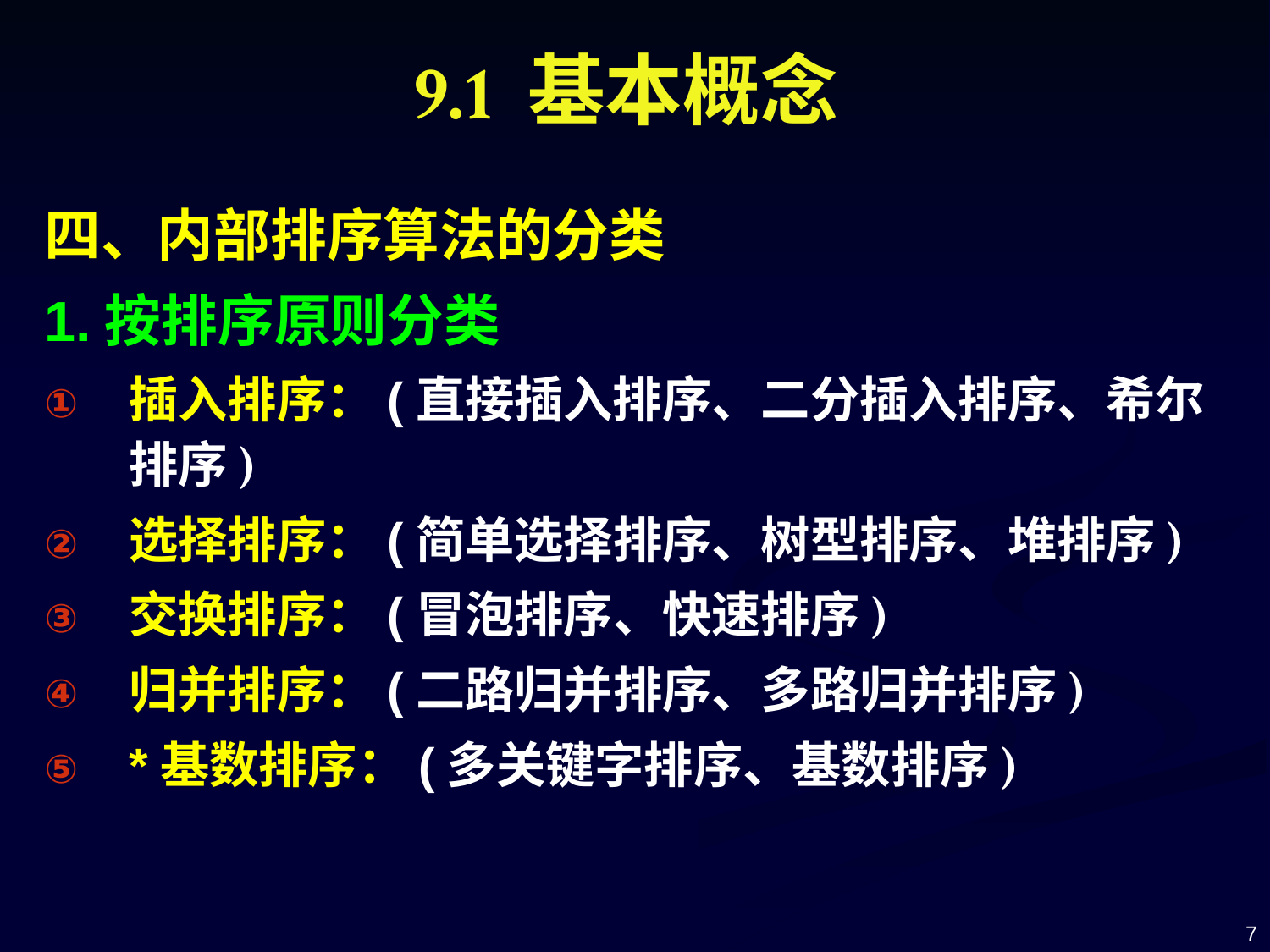

# 9.1 基本概念
四、内部排序算法的分类
1.按排序原则分类
插入排序：(直接插入排序、二分插入排序、希尔排序)
选择排序：(简单选择排序、树型排序、堆排序)
交换排序：(冒泡排序、快速排序)
归并排序：(二路归并排序、多路归并排序)
*基数排序：(多关键字排序、基数排序)
7